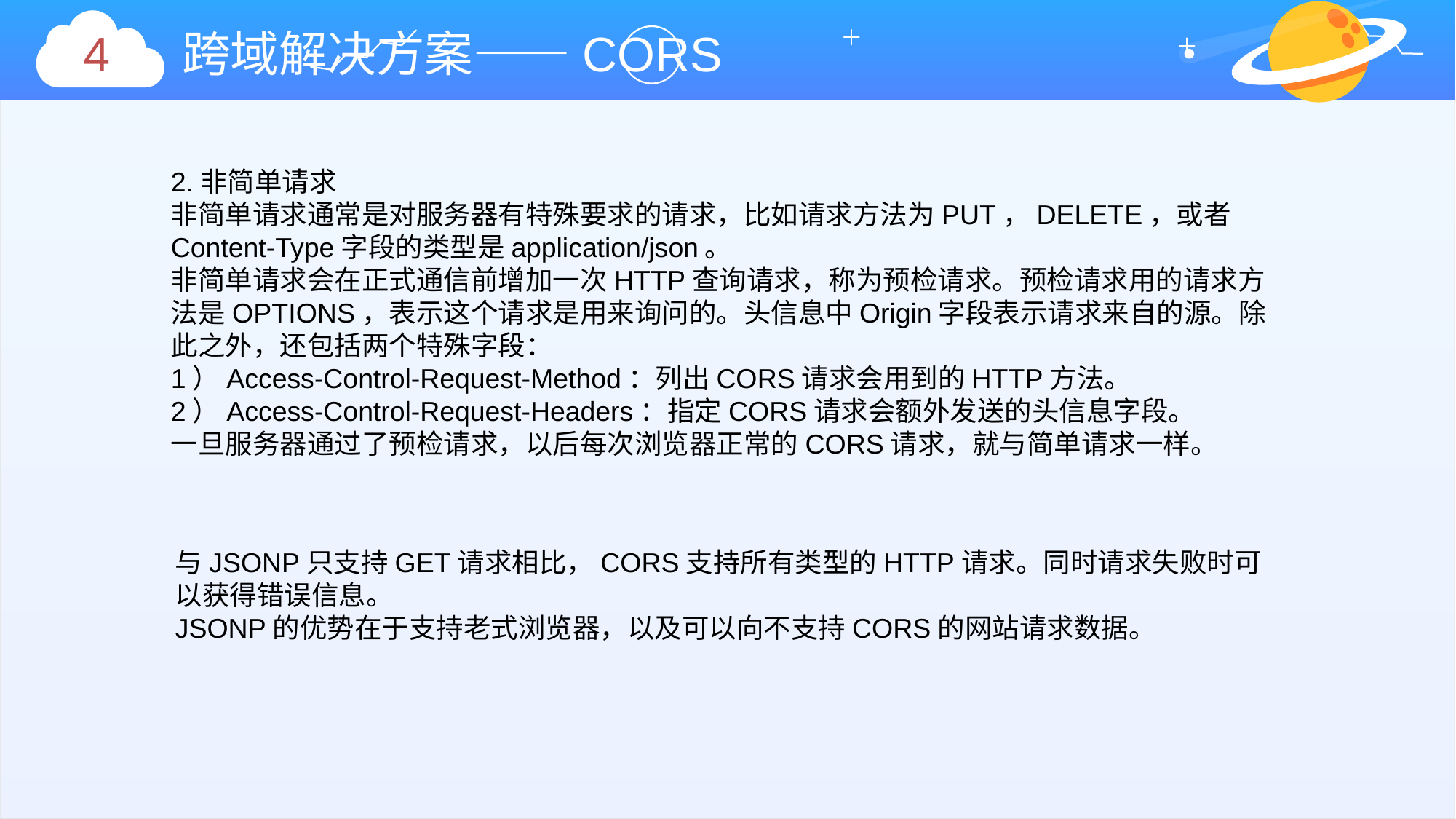

4
跨域解决方案——CORS
2.非简单请求
非简单请求通常是对服务器有特殊要求的请求，比如请求方法为PUT，DELETE，或者Content-Type字段的类型是application/json。
非简单请求会在正式通信前增加一次HTTP查询请求，称为预检请求。预检请求用的请求方法是OPTIONS，表示这个请求是用来询问的。头信息中Origin字段表示请求来自的源。除此之外，还包括两个特殊字段：
1）Access-Control-Request-Method：列出CORS请求会用到的HTTP方法。
2）Access-Control-Request-Headers：指定CORS请求会额外发送的头信息字段。
一旦服务器通过了预检请求，以后每次浏览器正常的CORS请求，就与简单请求一样。
与JSONP只支持GET请求相比，CORS支持所有类型的HTTP请求。同时请求失败时可以获得错误信息。
JSONP的优势在于支持老式浏览器，以及可以向不支持CORS的网站请求数据。